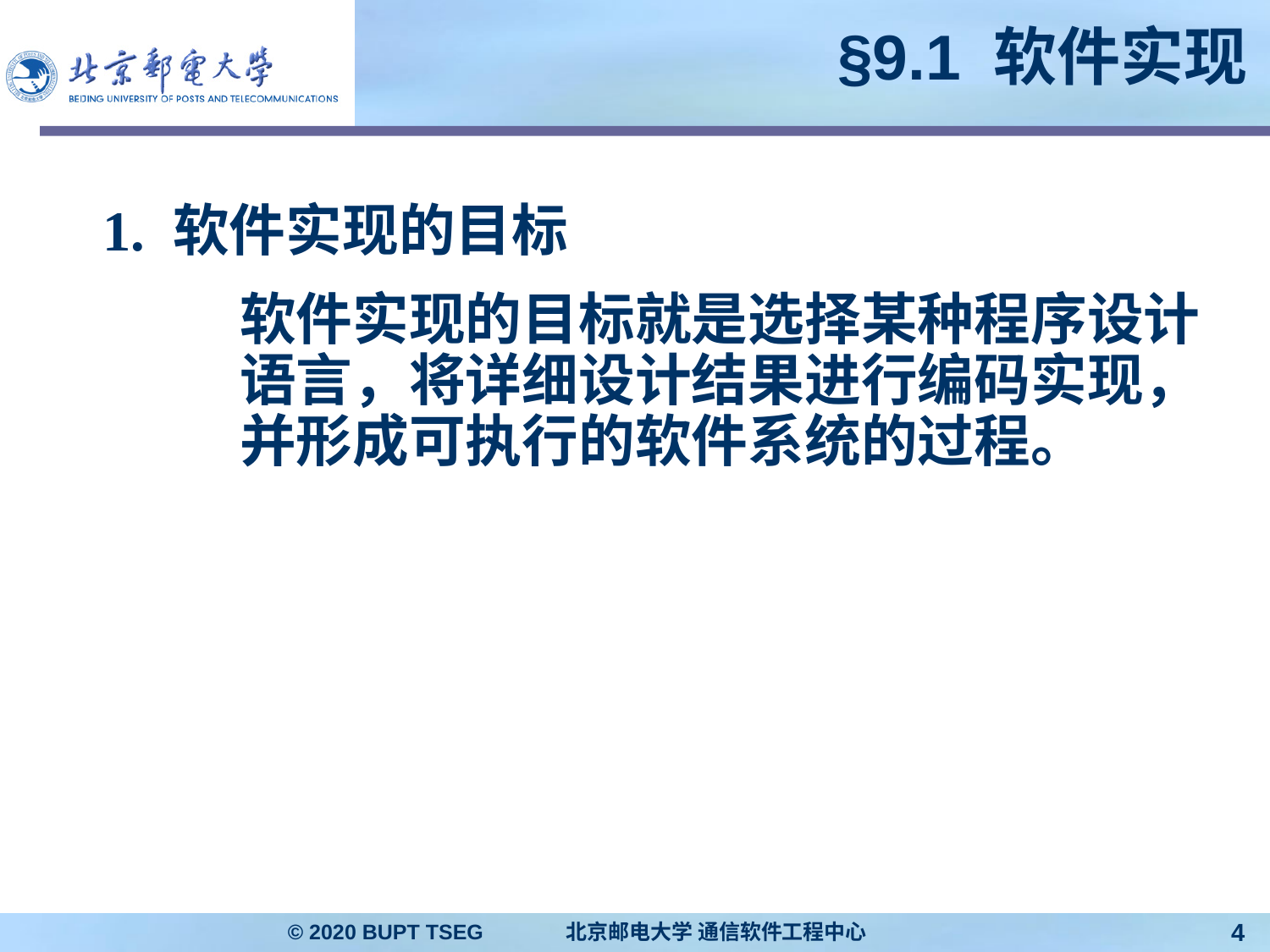

# §9.1 软件实现
1. 软件实现的目标
	软件实现的目标就是选择某种程序设计语言，将详细设计结果进行编码实现，并形成可执行的软件系统的过程。

© 2020 BUPT TSEG             北京邮电大学 通信软件工程中心